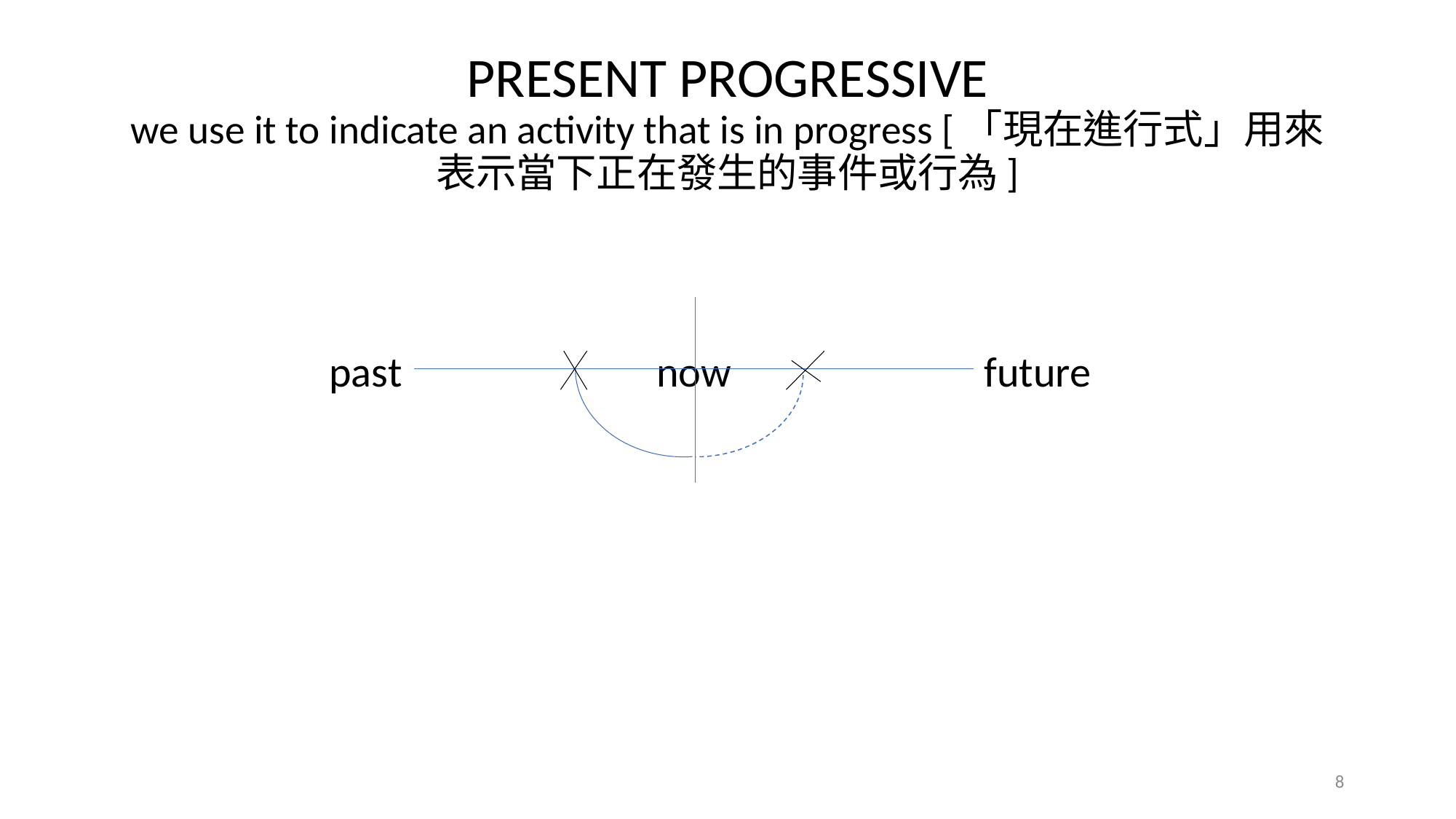

# PRESENT PROGRESSIVE we use it to indicate an activity that is in progress [「現在進行式」用來表示當下正在發生的事件或行為]

		past			now			future

8